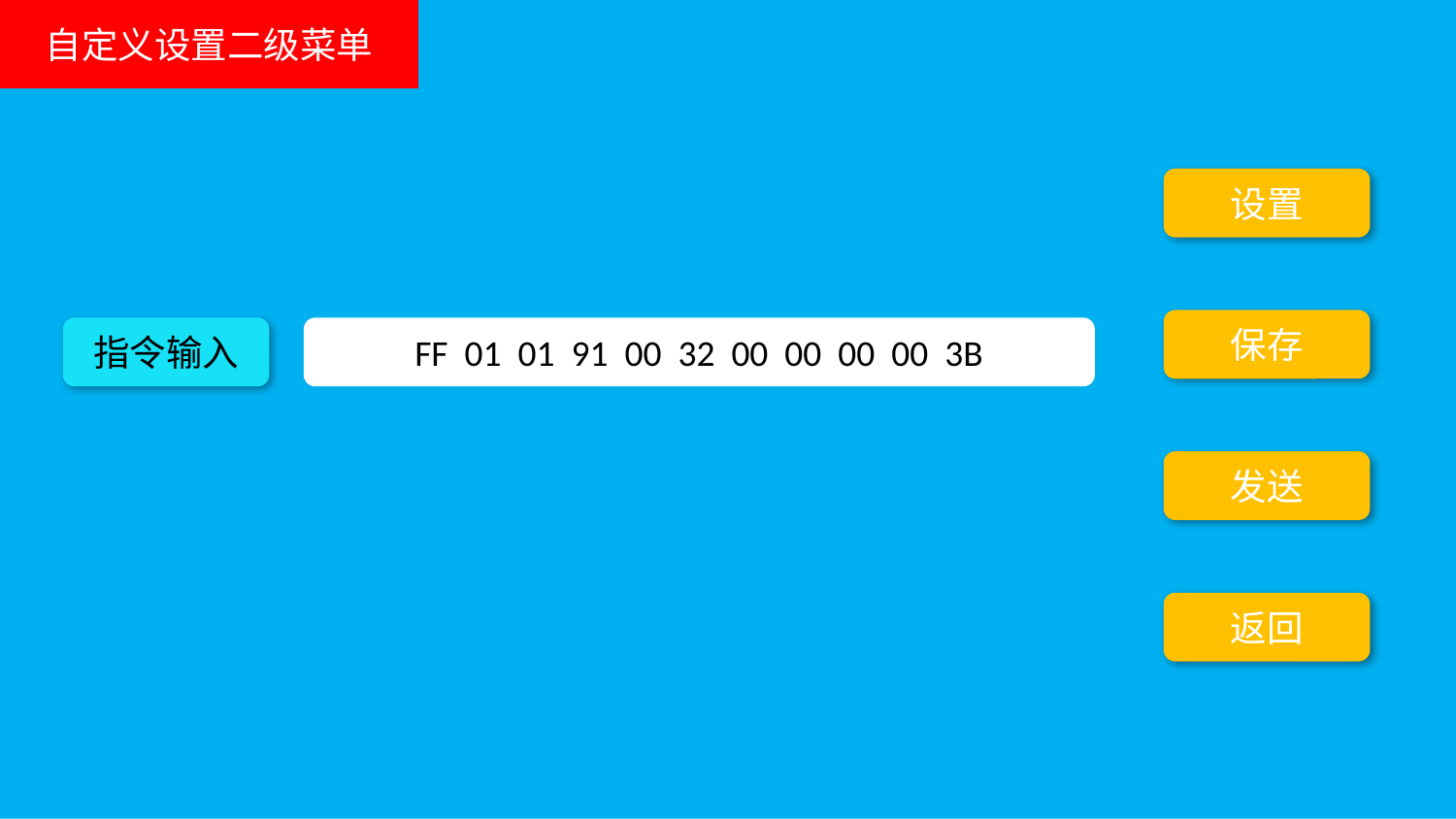

自定义设置二级菜单
设置
保存
指令输入
FF  01  01  91  00  32  00  00  00  00  3B
发送
返回